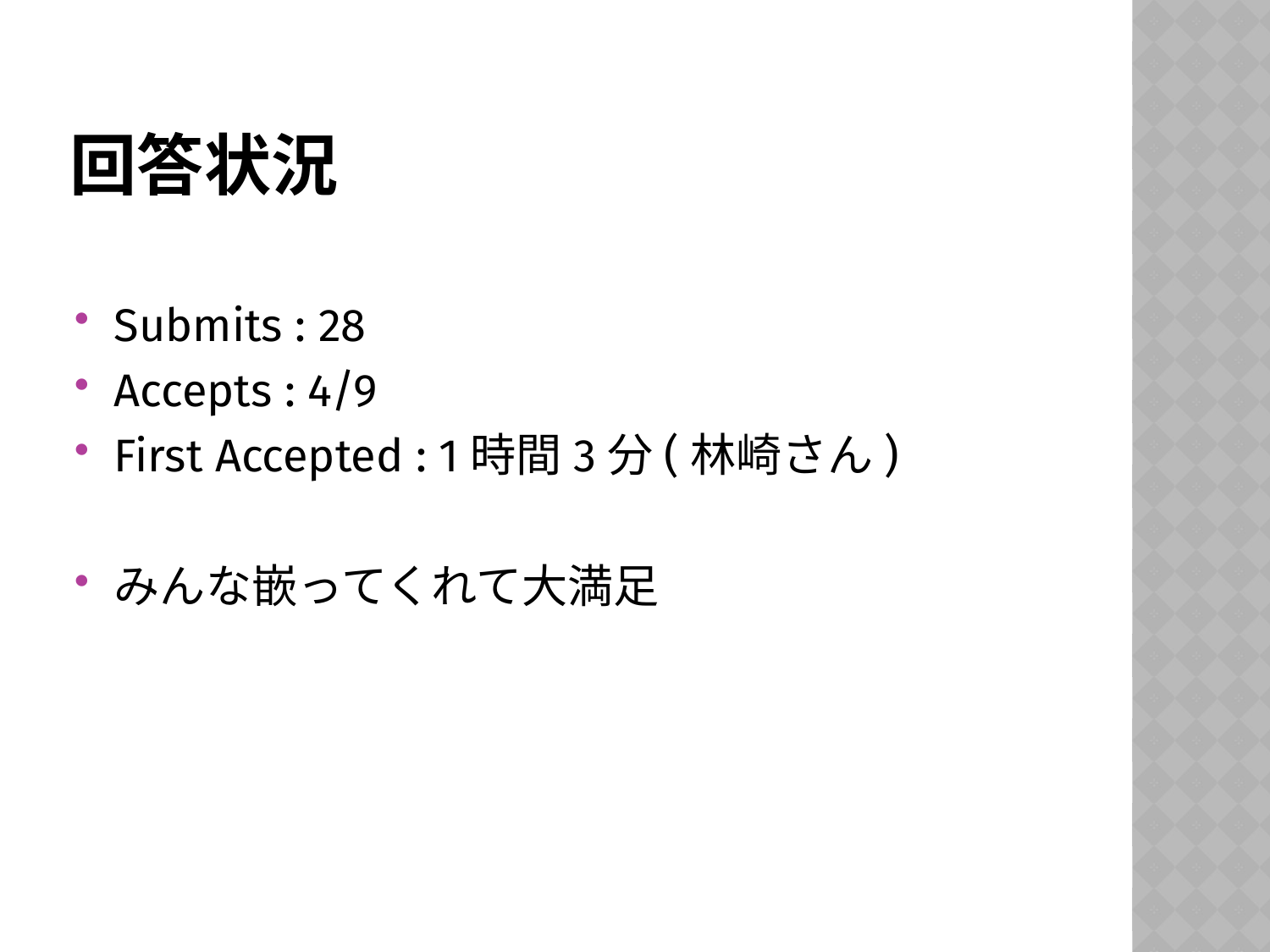

# 回答状況

Submits : 28
Accepts : 4/9
First Accepted : 1時間3分(林崎さん)

みんな嵌ってくれて大満足